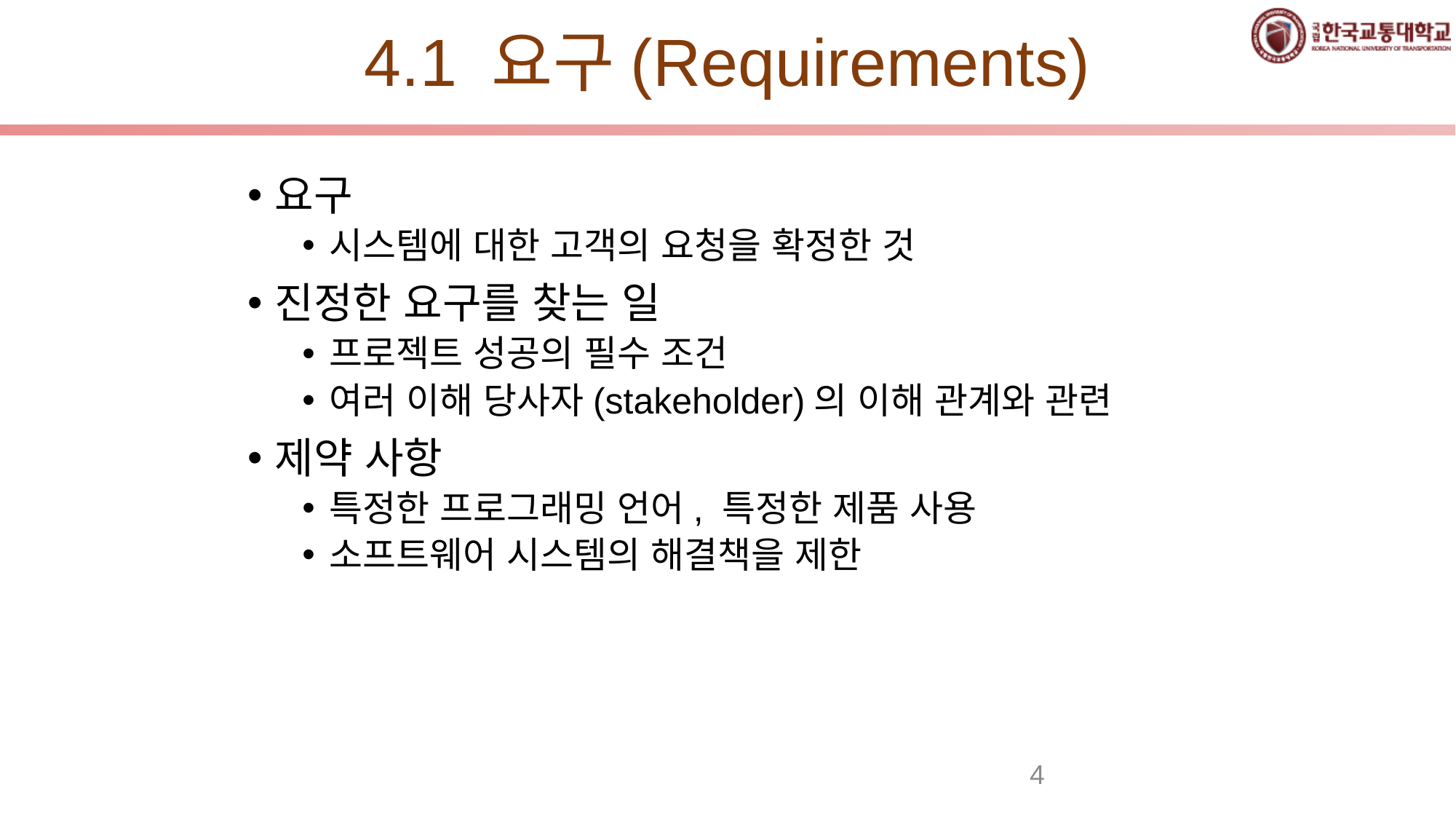

# 4.1 요구(Requirements)
요구
시스템에 대한 고객의 요청을 확정한 것
진정한 요구를 찾는 일
프로젝트 성공의 필수 조건
여러 이해 당사자(stakeholder)의 이해 관계와 관련
제약 사항
특정한 프로그래밍 언어, 특정한 제품 사용
소프트웨어 시스템의 해결책을 제한

4
4